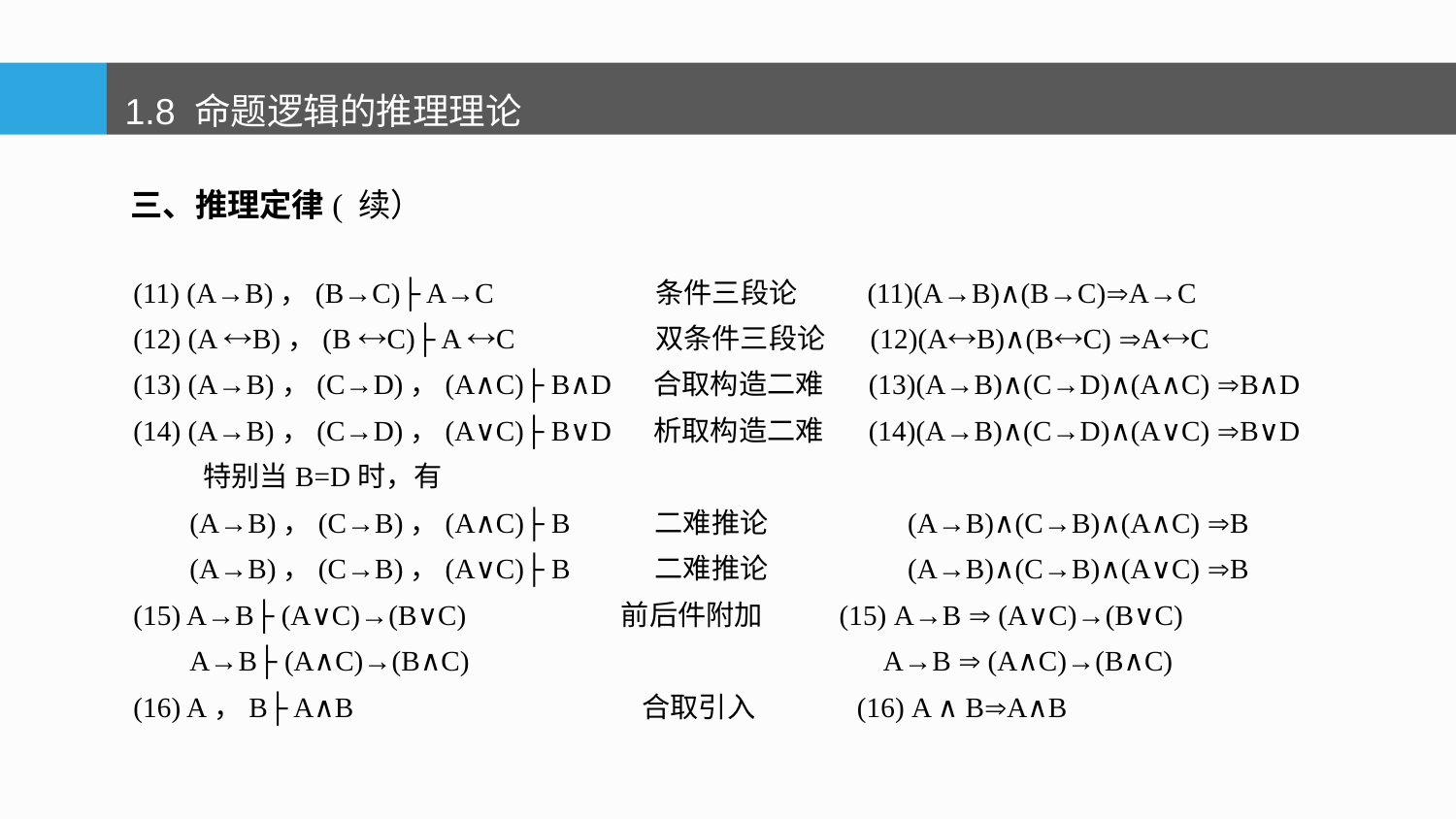

1.8 命题逻辑的推理理论

三、推理定律( 续）
(11) (A→B)，(B→C)├ A→C                      条件三段论          (11)(A→B)∧(B→C)⇒A→C
(12) (A ↔B)，(B ↔C)├ A ↔C                   双条件三段论      (12)(A↔B)∧(B↔C) ⇒A↔C
(13) (A→B)，(C→D)，(A∧C)├ B∧D     合取构造二难      (13)(A→B)∧(C→D)∧(A∧C) ⇒B∧D
(14) (A→B)，(C→D)，(A∨C)├ B∨D     析取构造二难      (14)(A→B)∧(C→D)∧(A∨C) ⇒B∨D
          特别当B=D时，有
        (A→B)，(C→B)，(A∧C)├ B           二难推论                     (A→B)∧(C→B)∧(A∧C) ⇒B
        (A→B)，(C→B)，(A∨C)├ B           二难推论                     (A→B)∧(C→B)∧(A∨C) ⇒B
(15) A→B├ (A∨C)→(B∨C)                     前后件附加           (15) A→B ⇒ (A∨C)→(B∨C)
        A→B├ (A∧C)→(B∧C)                                                           A→B ⇒ (A∧C)→(B∧C)
(16) A，B├ A∧B                                        合取引入               (16) A ∧ B⇒A∧B